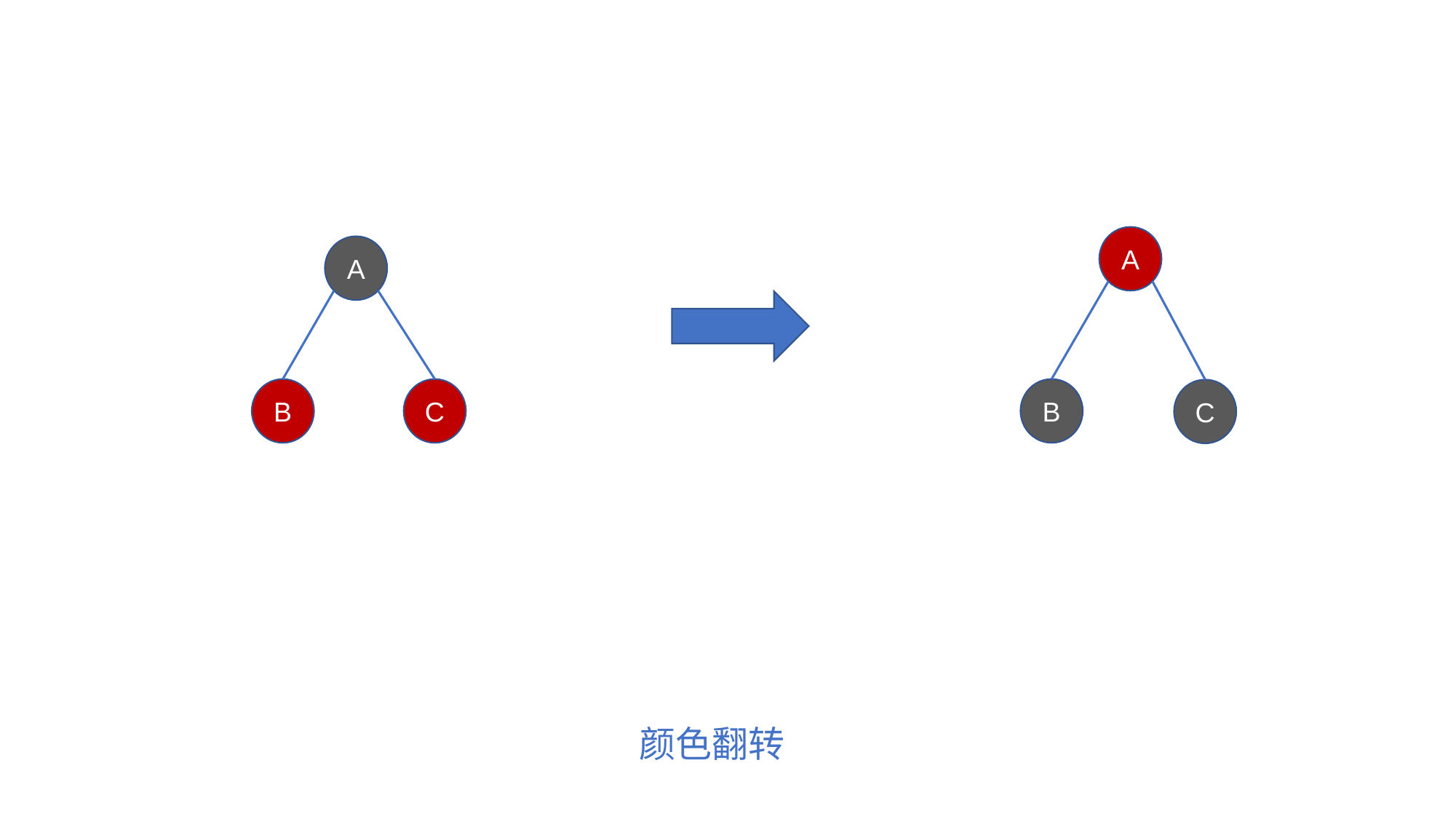

A
A

B
C
B
C
颜色翻转